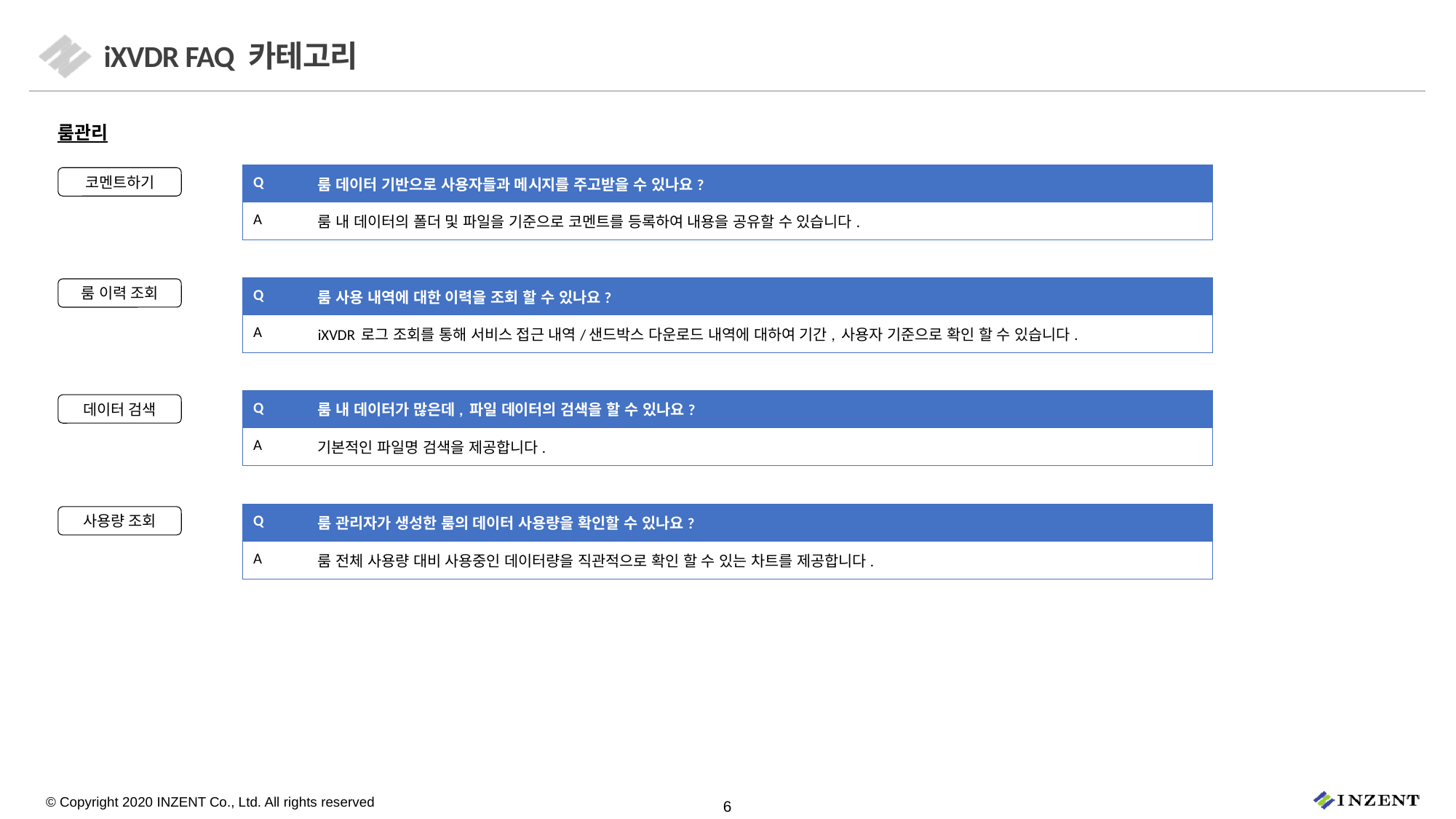

# iXVDR FAQ 카테고리
룸관리
| Q | 룸 데이터 기반으로 사용자들과 메시지를 주고받을 수 있나요? |
| --- | --- |
| A | 룸 내 데이터의 폴더 및 파일을 기준으로 코멘트를 등록하여 내용을 공유할 수 있습니다. |
코멘트하기
| Q | 룸 사용 내역에 대한 이력을 조회 할 수 있나요? |
| --- | --- |
| A | iXVDR 로그 조회를 통해 서비스 접근 내역/샌드박스 다운로드 내역에 대하여 기간, 사용자 기준으로 확인 할 수 있습니다. |
룸 이력 조회
| Q | 룸 내 데이터가 많은데, 파일 데이터의 검색을 할 수 있나요? |
| --- | --- |
| A | 기본적인 파일명 검색을 제공합니다. |
데이터 검색
| Q | 룸 관리자가 생성한 룸의 데이터 사용량을 확인할 수 있나요? |
| --- | --- |
| A | 룸 전체 사용량 대비 사용중인 데이터량을 직관적으로 확인 할 수 있는 차트를 제공합니다. |
사용량 조회
6